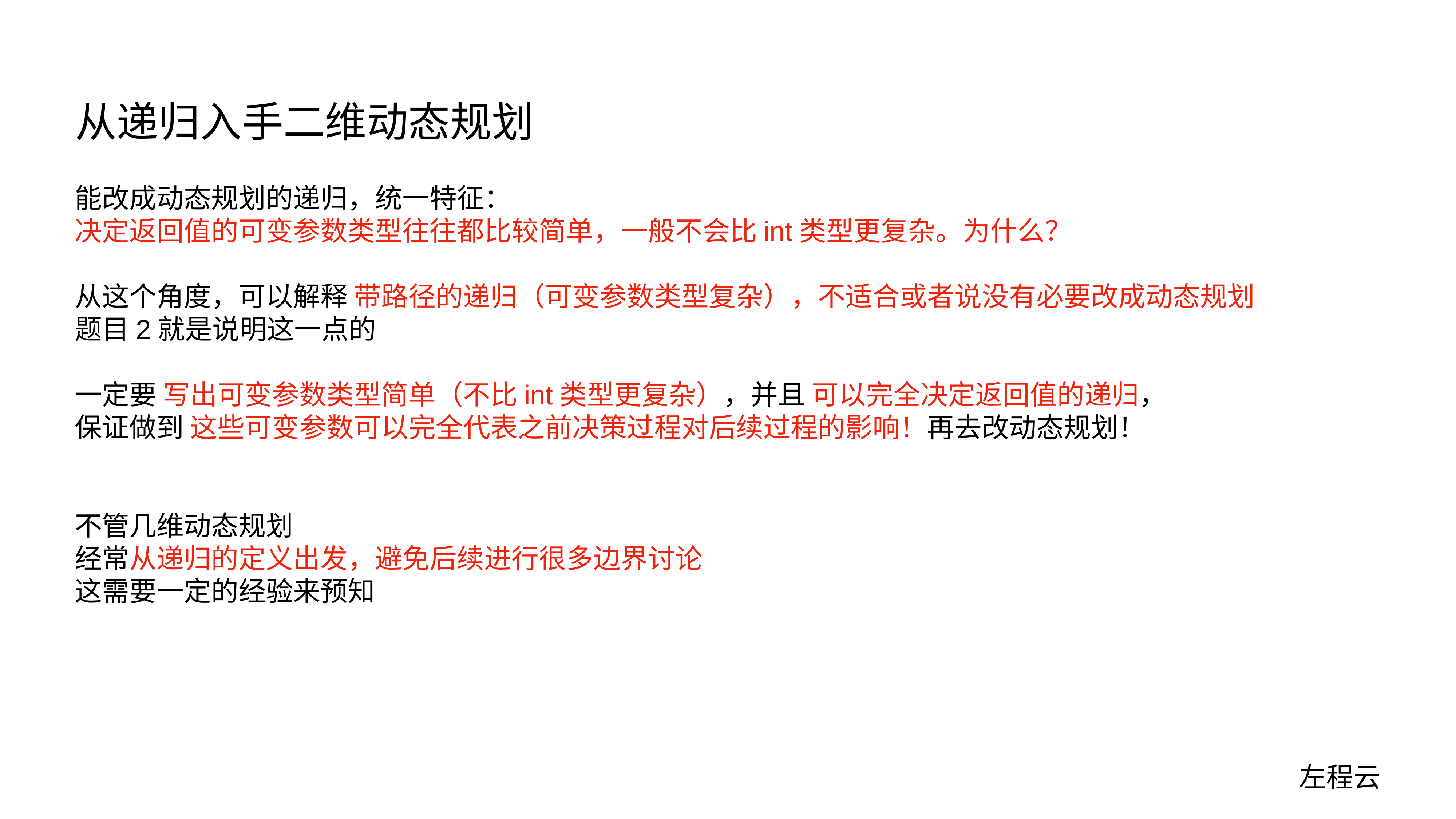

# 从递归入手二维动态规划
能改成动态规划的递归，统一特征：
决定返回值的可变参数类型往往都比较简单，一般不会比int类型更复杂。为什么？

从这个角度，可以解释 带路径的递归（可变参数类型复杂），不适合或者说没有必要改成动态规划
题目2就是说明这一点的

一定要 写出可变参数类型简单（不比int类型更复杂），并且 可以完全决定返回值的递归，
保证做到 这些可变参数可以完全代表之前决策过程对后续过程的影响！再去改动态规划！

不管几维动态规划
经常从递归的定义出发，避免后续进行很多边界讨论
这需要一定的经验来预知
左程云